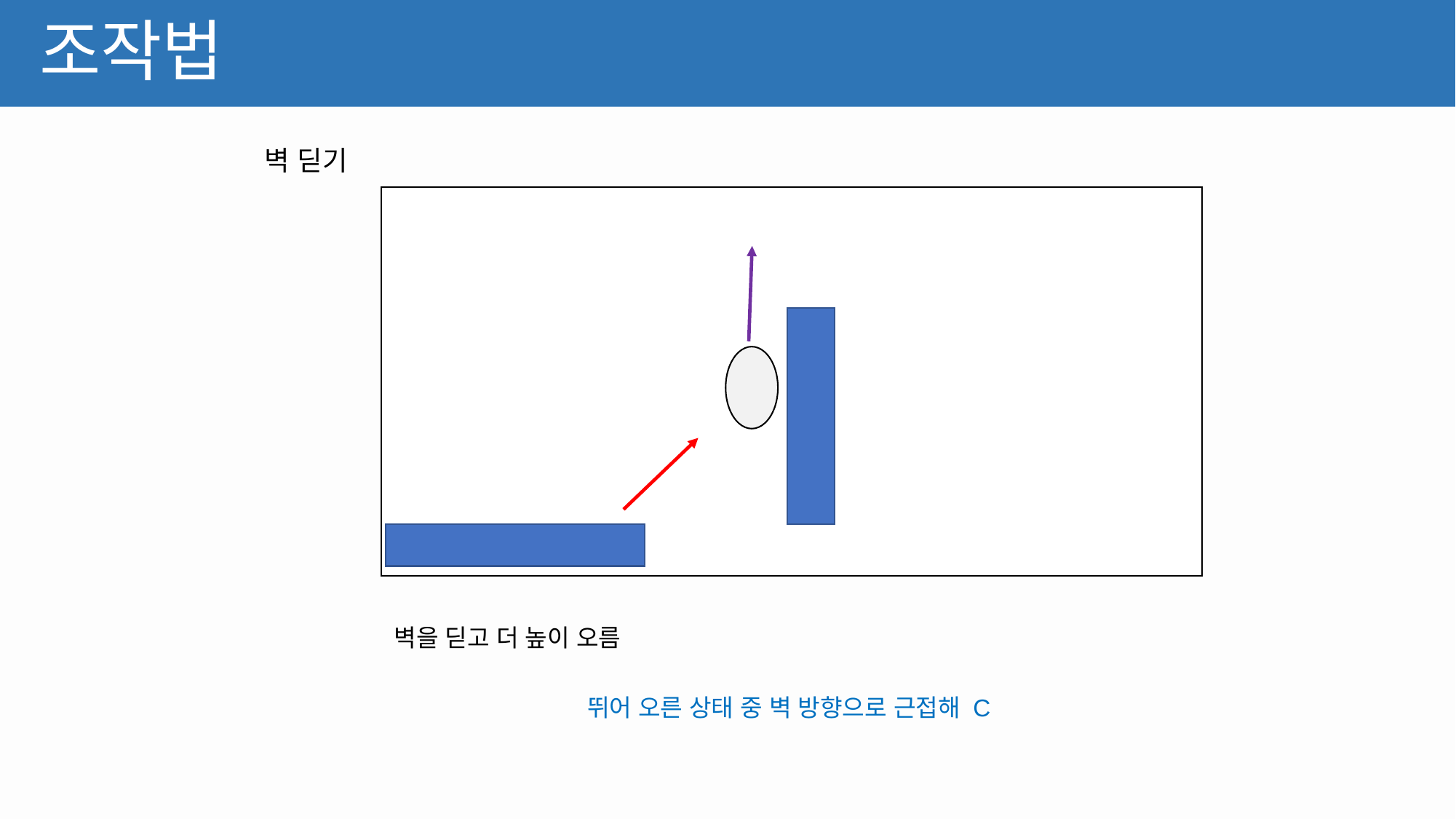

# 조작법
벽 딛기

벽을 딛고 더 높이 오름
뛰어 오른 상태 중 벽 방향으로 근접해 C